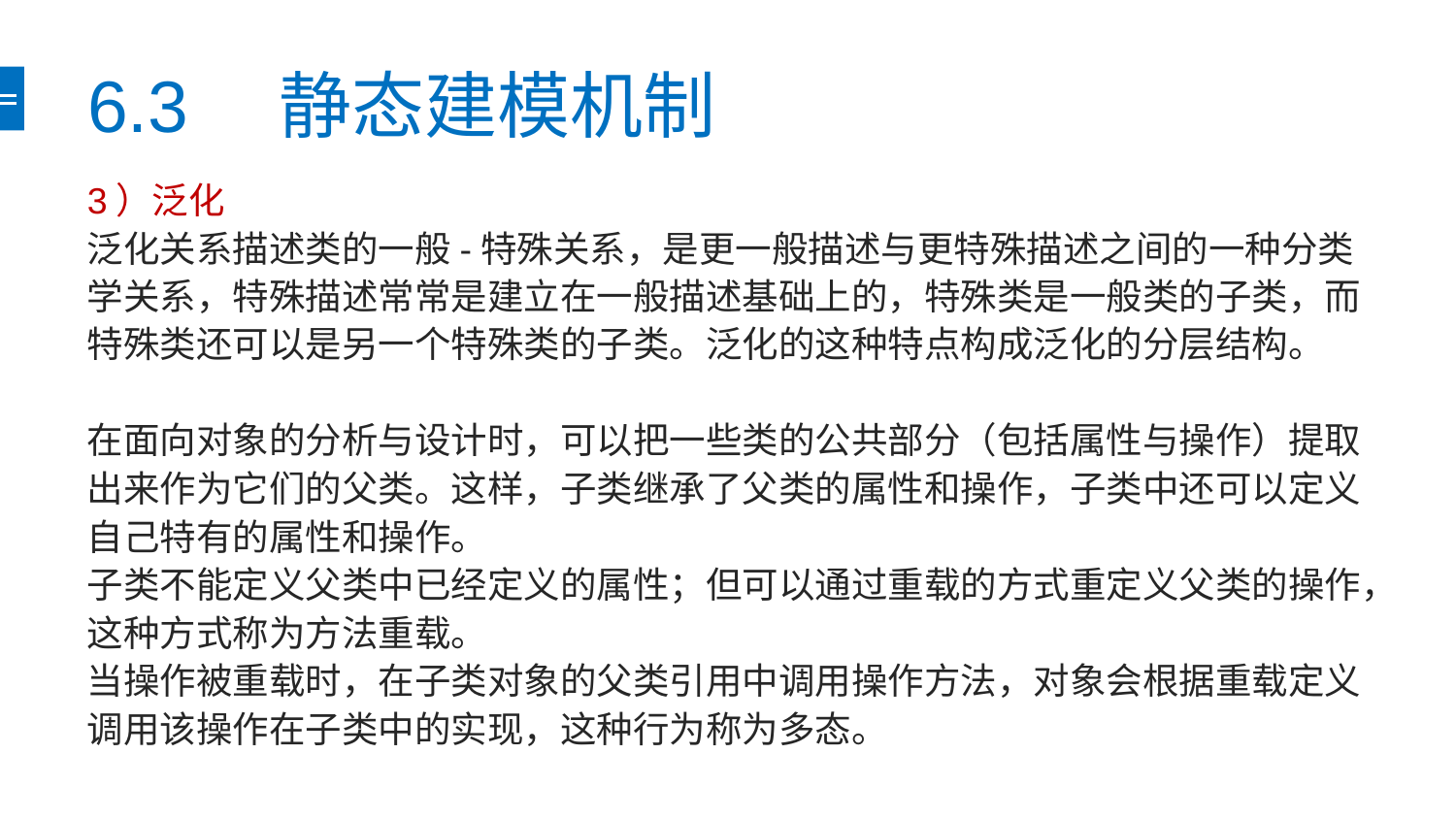

# 6.3　静态建模机制
3）泛化
泛化关系描述类的一般-特殊关系，是更一般描述与更特殊描述之间的一种分类学关系，特殊描述常常是建立在一般描述基础上的，特殊类是一般类的子类，而特殊类还可以是另一个特殊类的子类。泛化的这种特点构成泛化的分层结构。

在面向对象的分析与设计时，可以把一些类的公共部分（包括属性与操作）提取出来作为它们的父类。这样，子类继承了父类的属性和操作，子类中还可以定义自己特有的属性和操作。
子类不能定义父类中已经定义的属性；但可以通过重载的方式重定义父类的操作，这种方式称为方法重载。
当操作被重载时，在子类对象的父类引用中调用操作方法，对象会根据重载定义调用该操作在子类中的实现，这种行为称为多态。